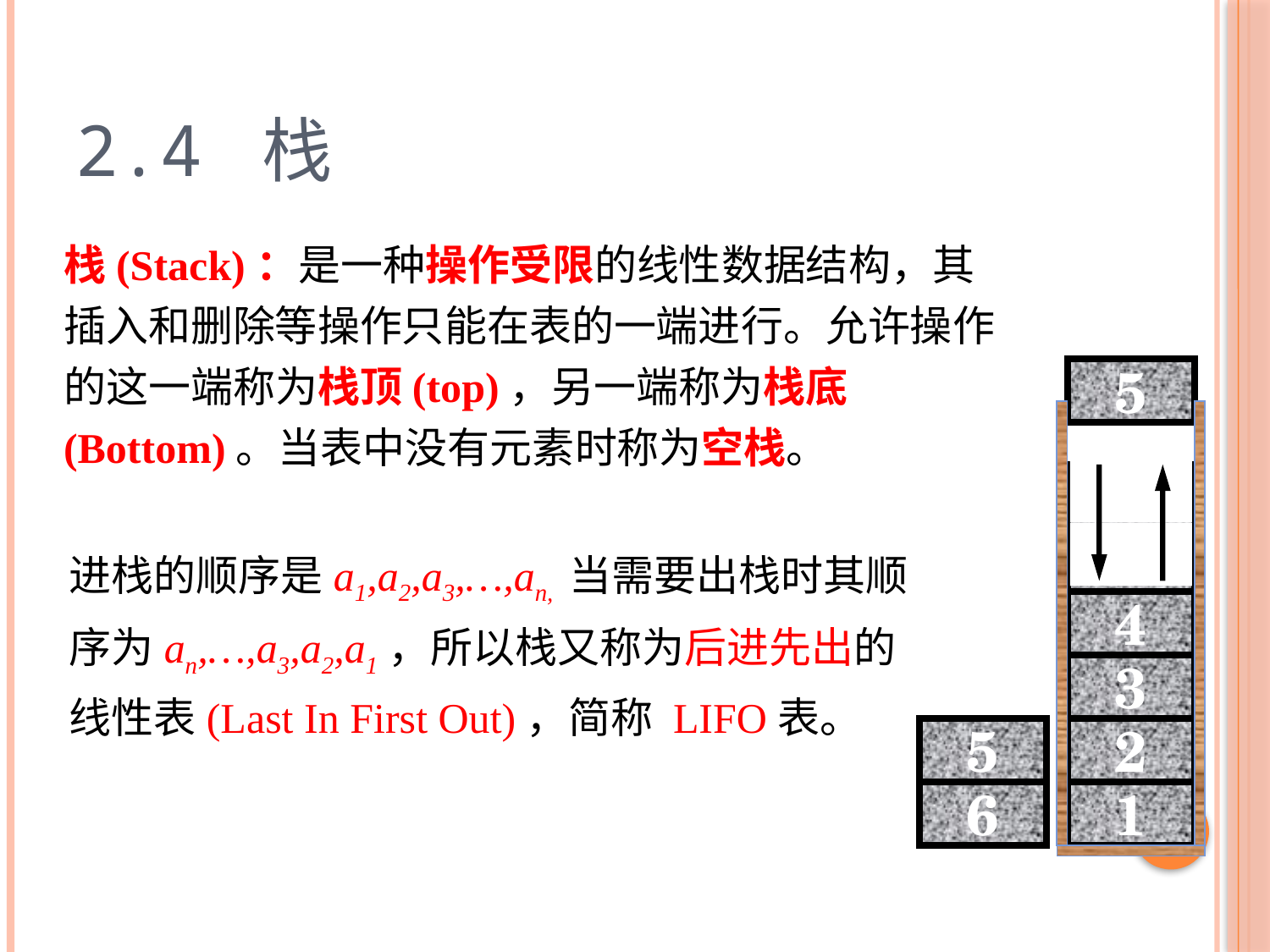

# 2.4 栈
栈(Stack)：是一种操作受限的线性数据结构，其插入和删除等操作只能在表的一端进行。允许操作的这一端称为栈顶(top)，另一端称为栈底(Bottom)。当表中没有元素时称为空栈。

6
5

6

进栈的顺序是a1,a2,a3,…,an, 当需要出栈时其顺序为an,…,a3,a2,a1，所以栈又称为后进先出的线性表(Last In First Out)，简称 LIFO表。
5
4
3
5
2
6
1
17